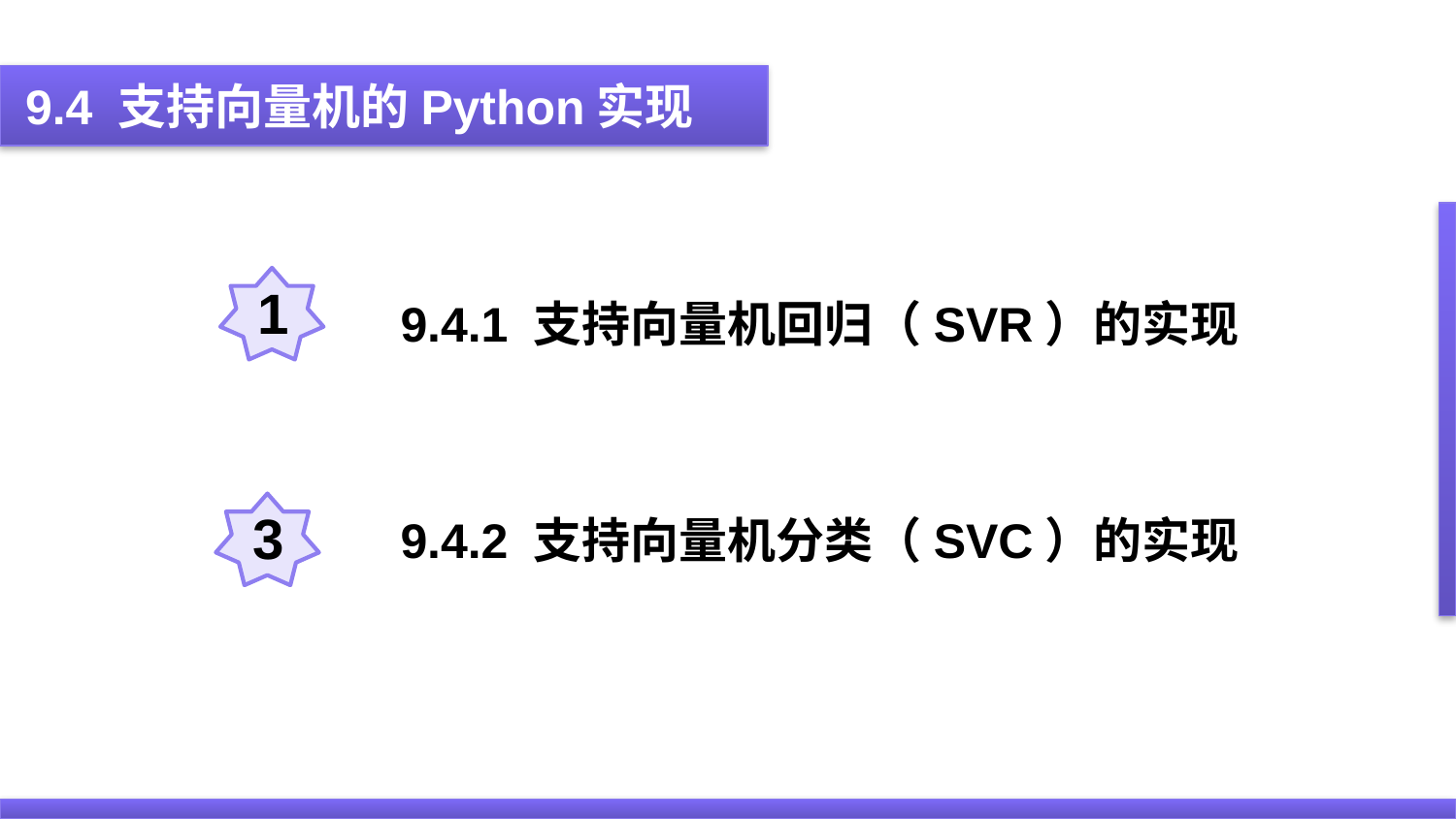

9.4 支持向量机的Python实现
1
9.4.1 支持向量机回归（SVR）的实现
3
9.4.2 支持向量机分类（SVC）的实现